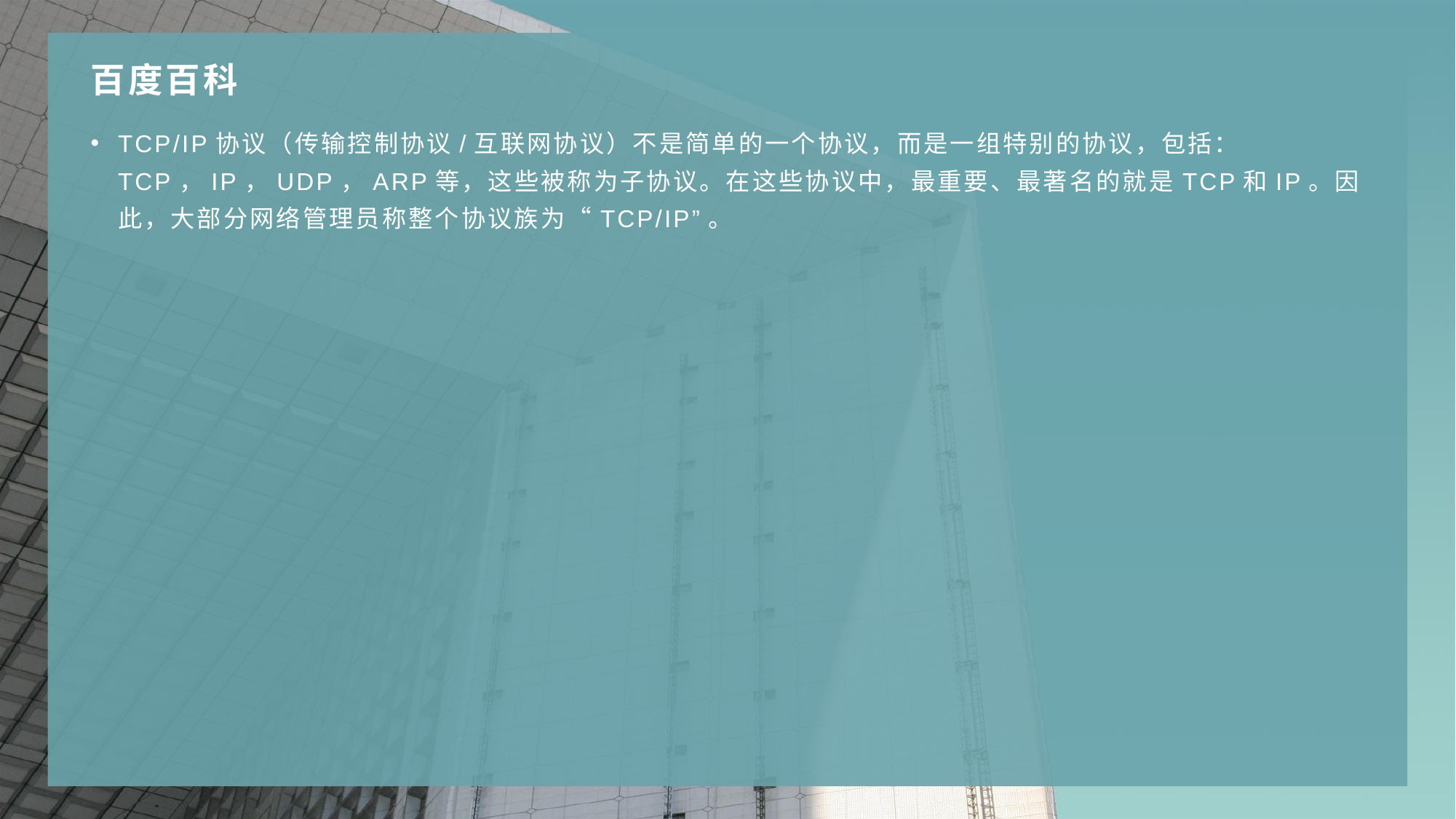

# 百度百科
TCP/IP协议（传输控制协议/互联网协议）不是简单的一个协议，而是一组特别的协议，包括：TCP，IP，UDP，ARP等，这些被称为子协议。在这些协议中，最重要、最著名的就是TCP和IP。因此，大部分网络管理员称整个协议族为“TCP/IP”。